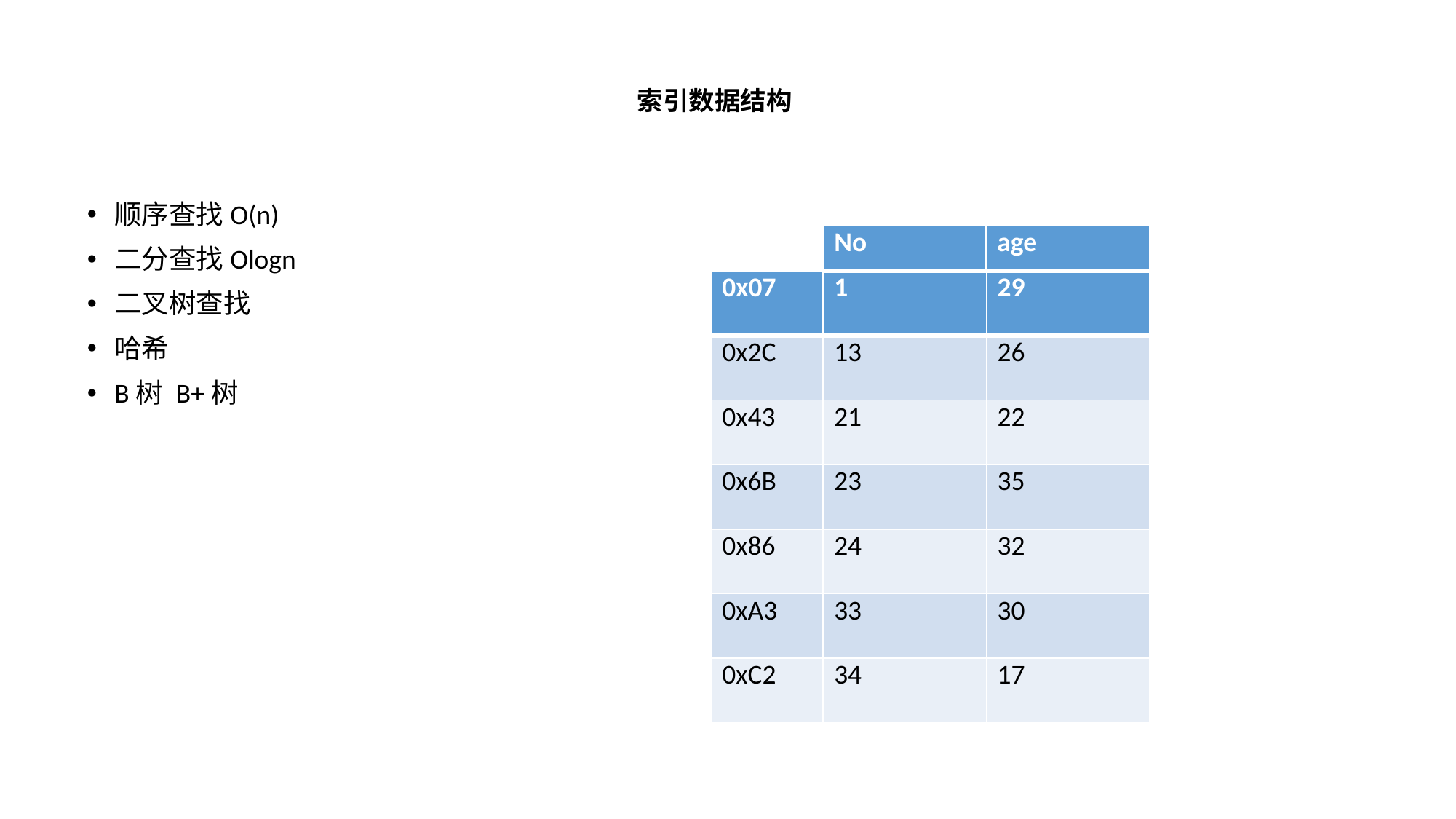

# 索引数据结构
顺序查找O(n)
二分查找Ologn
二叉树查找
哈希
B树 B+树

| No | age |
| --- | --- |
| 0x07 |
| --- |
| 0x2C |
| 0x43 |
| 0x6B |
| 0x86 |
| 0xA3 |
| 0xC2 |
| 1 | 29 |
| --- | --- |
| 13 | 26 |
| 21 | 22 |
| 23 | 35 |
| 24 | 32 |
| 33 | 30 |
| 34 | 17 |